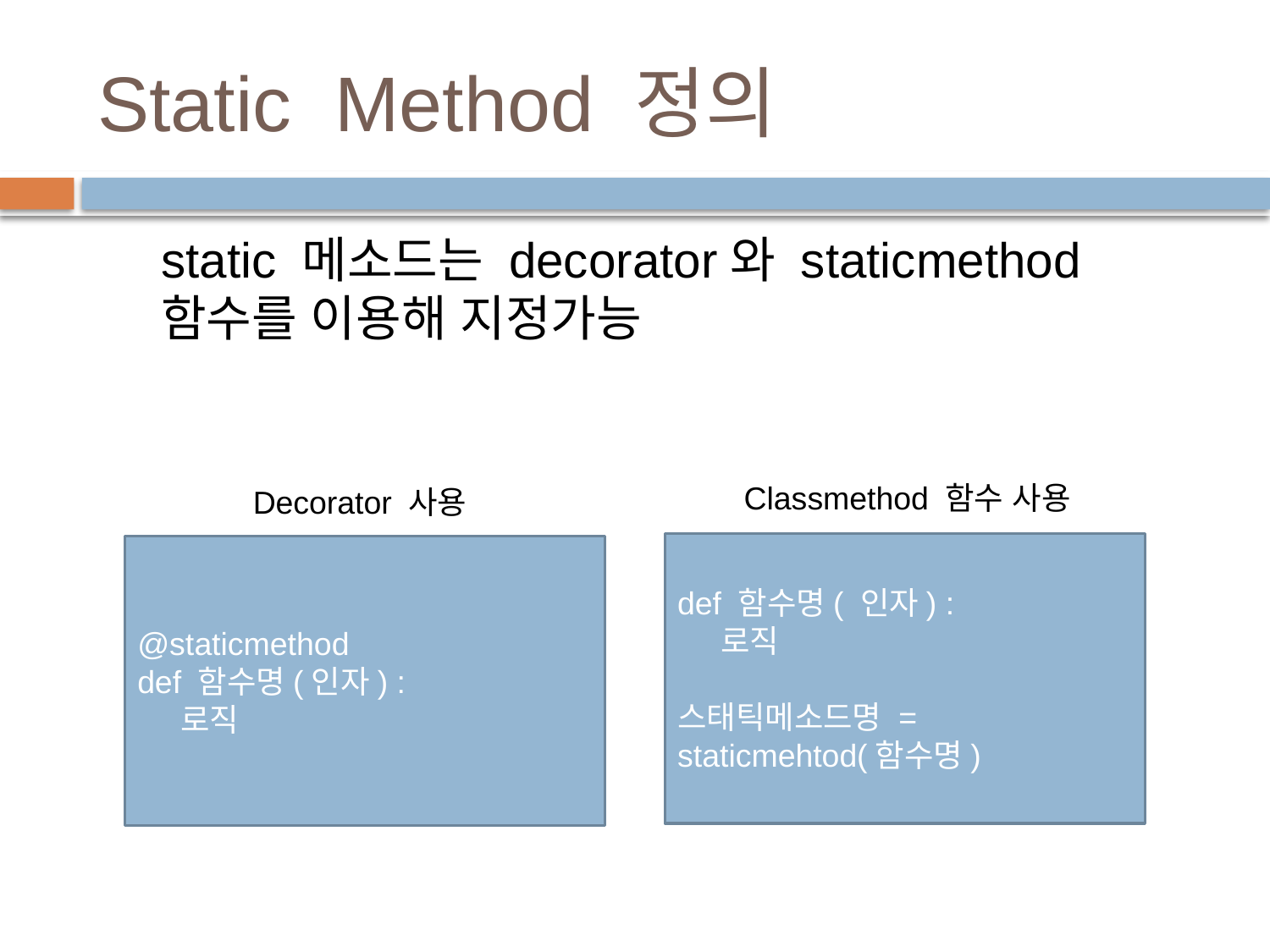

# Static  Method 정의
static 메소드는 decorator와 staticmethod 함수를 이용해 지정가능

Classmethod 함수 사용
Decorator 사용
def 함수명( 인자) :
    로직

스태틱메소드명 = staticmehtod(함수명)
@staticmethod
def 함수명(인자) :
    로직